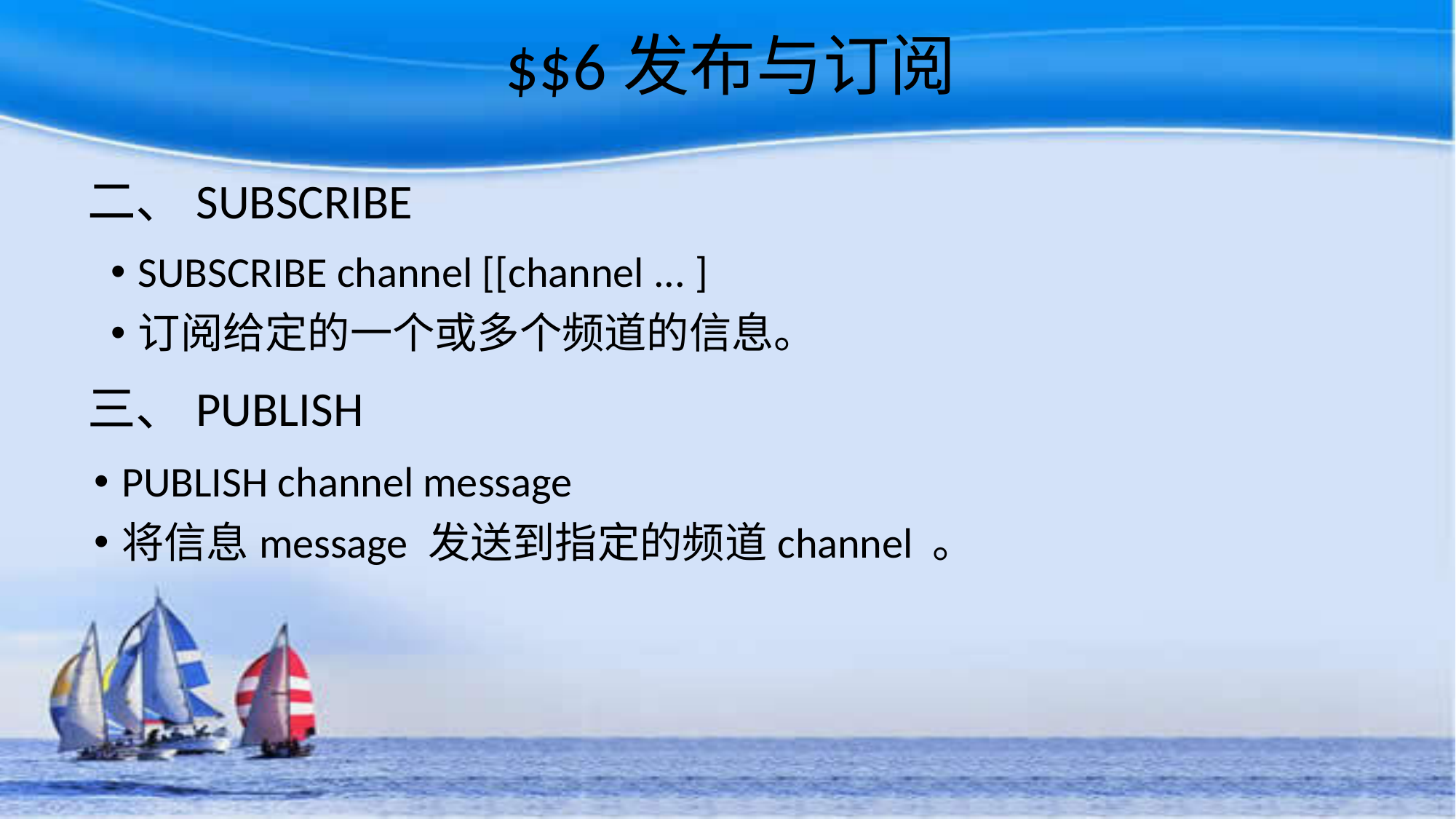

# $$6发布与订阅
二、SUBSCRIBE
SUBSCRIBE channel [[channel ... ]
订阅给定的一个或多个频道的信息。
三、PUBLISH
PUBLISH channel message
将信息message 发送到指定的频道channel 。